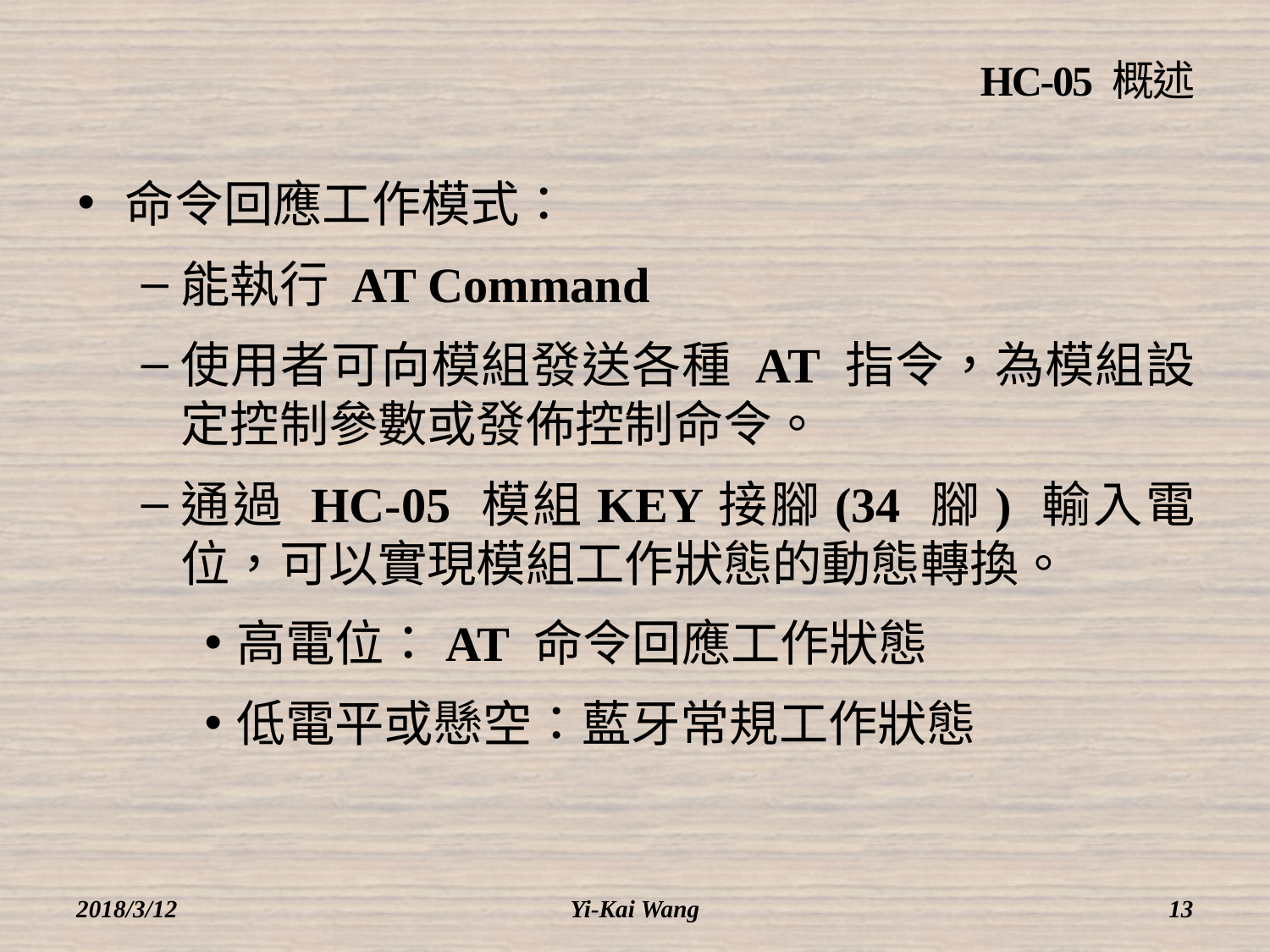

# HC-05 概述
命令回應工作模式：
能執行 AT Command
使用者可向模組發送各種 AT 指令，為模組設定控制參數或發佈控制命令。
通過 HC-05 模組KEY接腳(34 腳) 輸入電位，可以實現模組工作狀態的動態轉換。
高電位：AT 命令回應工作狀態
低電平或懸空：藍牙常規工作狀態
2018/3/12
Yi-Kai Wang
13